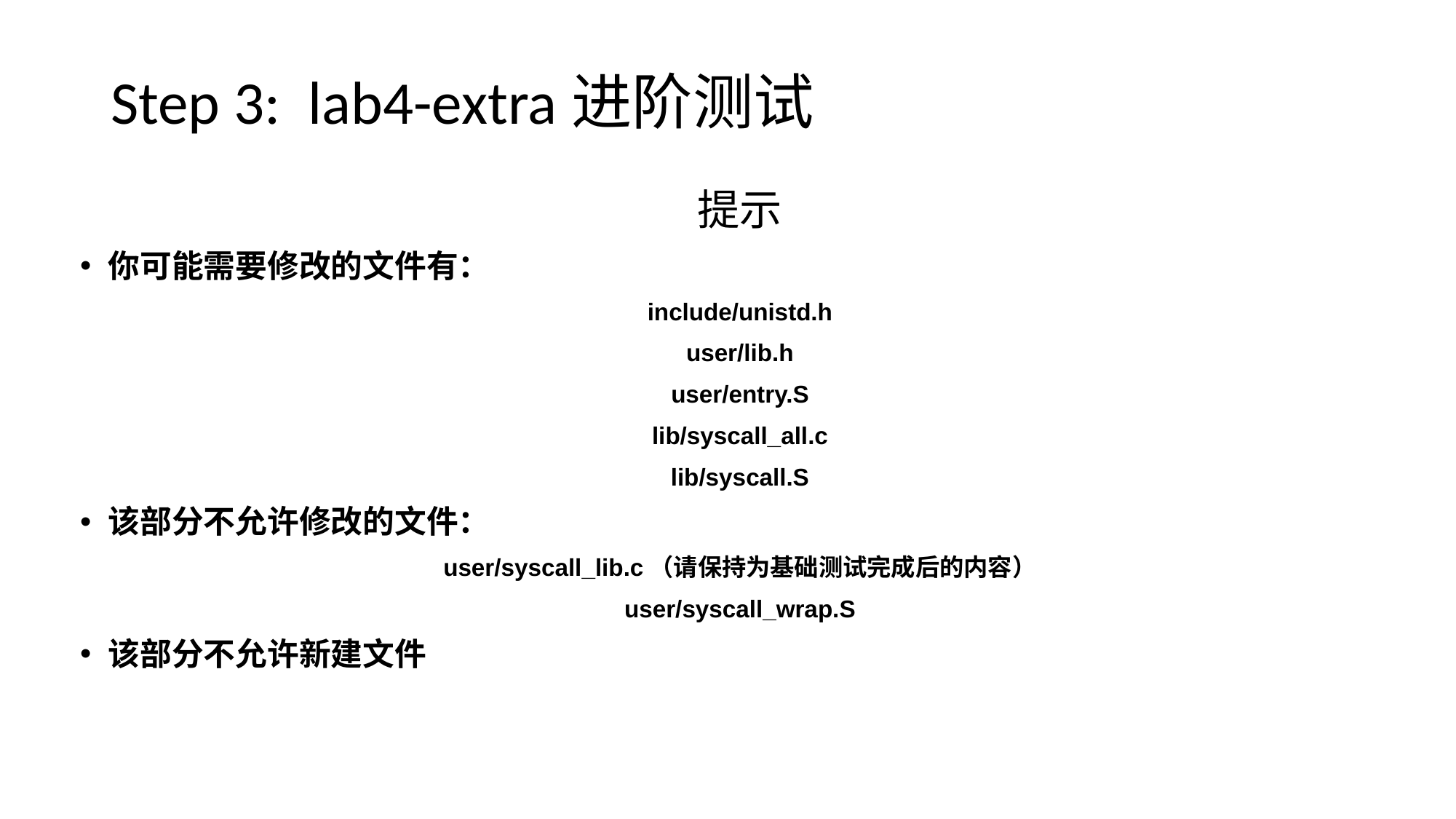

Step 3:  lab4-extra进阶测试
提示
你可能需要修改的文件有：
include/unistd.h
user/lib.h
user/entry.S
lib/syscall_all.c
lib/syscall.S
该部分不允许修改的文件：
user/syscall_lib.c（请保持为基础测试完成后的内容）
user/syscall_wrap.S
该部分不允许新建文件